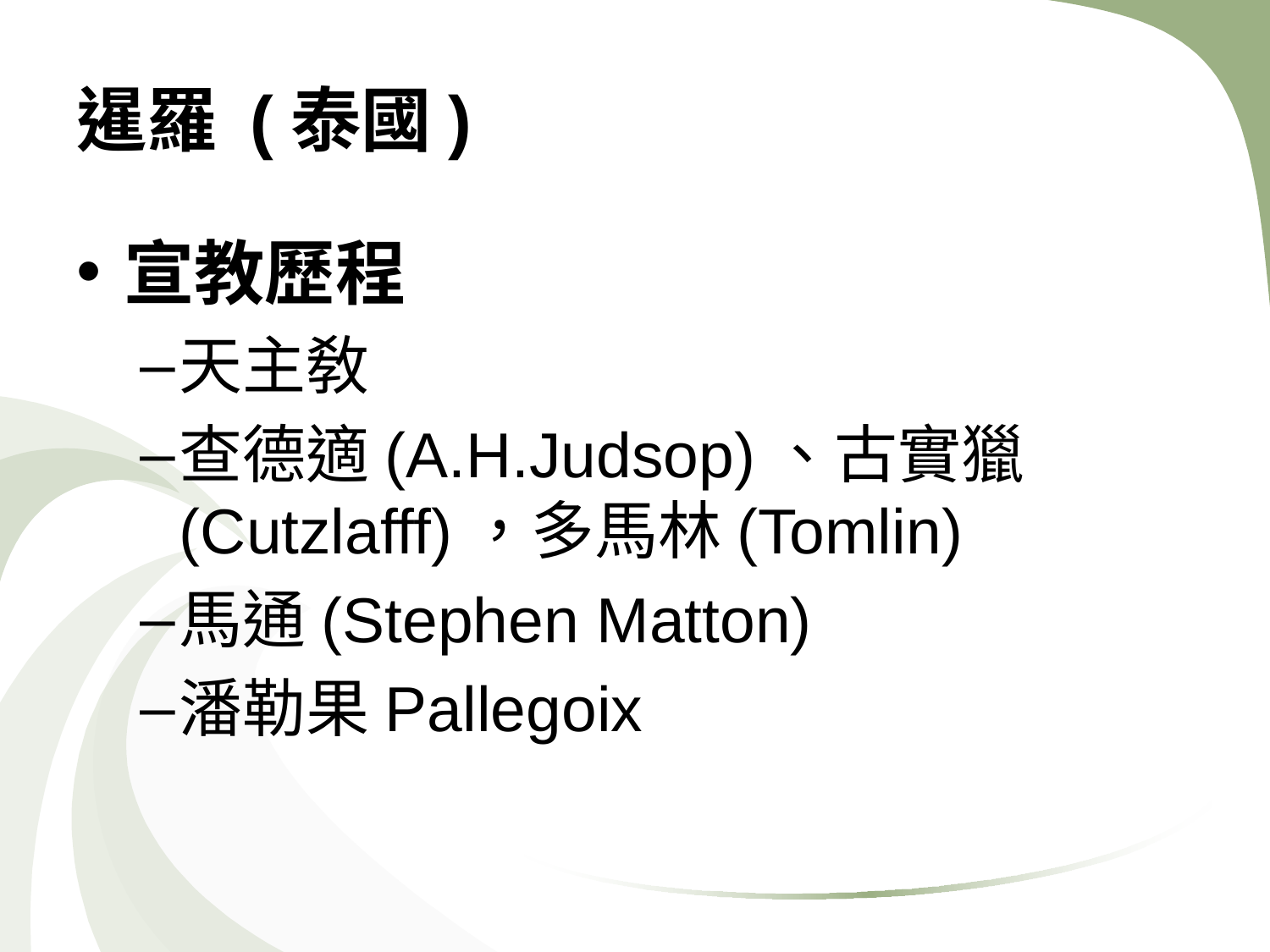

# 暹羅 (泰國)
宣教歷程
天主敎
查德適(A.H.Judsop)、古實獵(Cutzlafff)，多馬林(Tomlin)
馬通(Stephen Matton)
潘勒果Pallegoix